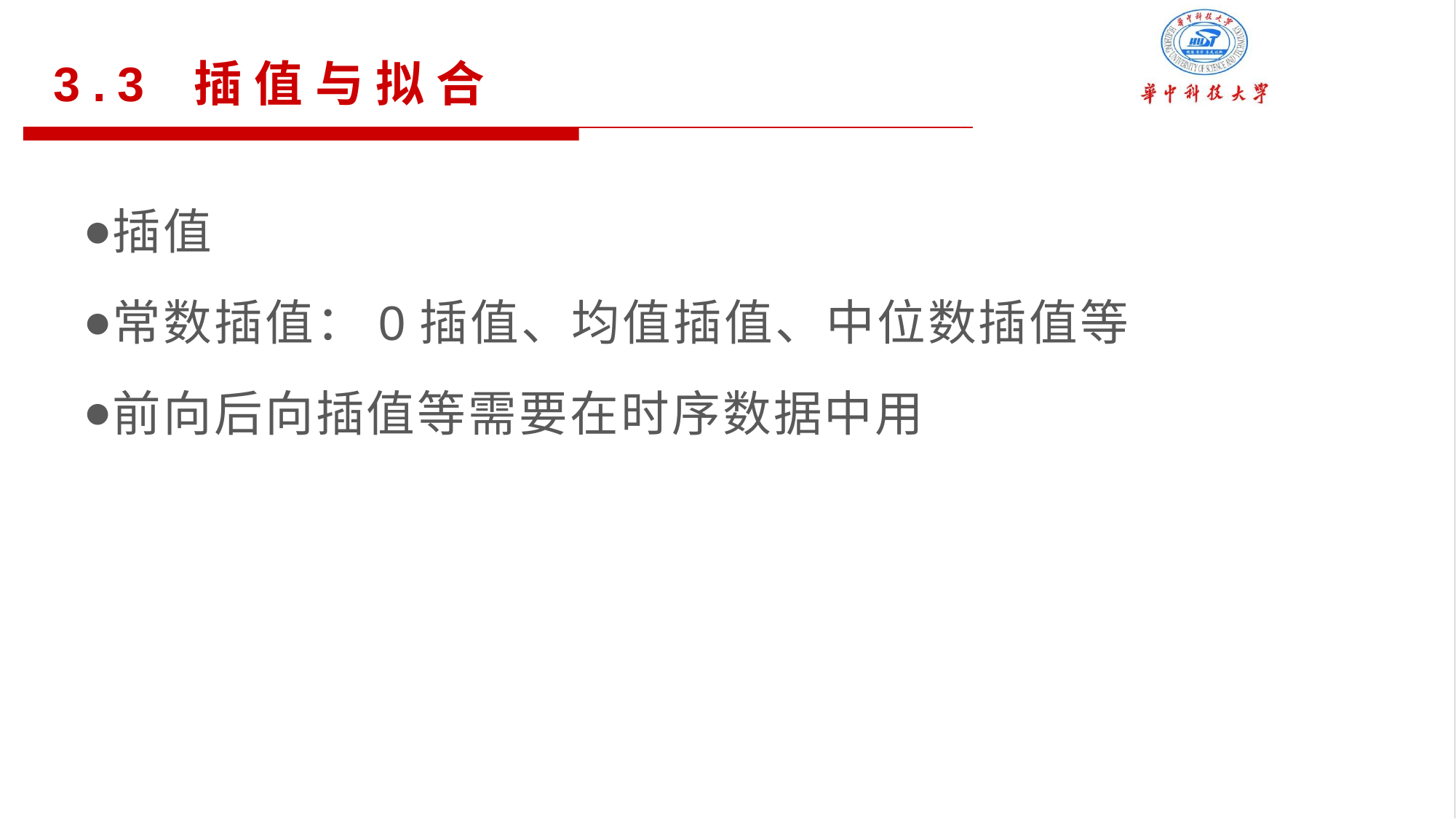

3.3 插值与拟合

插值
常数插值：0插值、均值插值、中位数插值等
前向后向插值等需要在时序数据中用